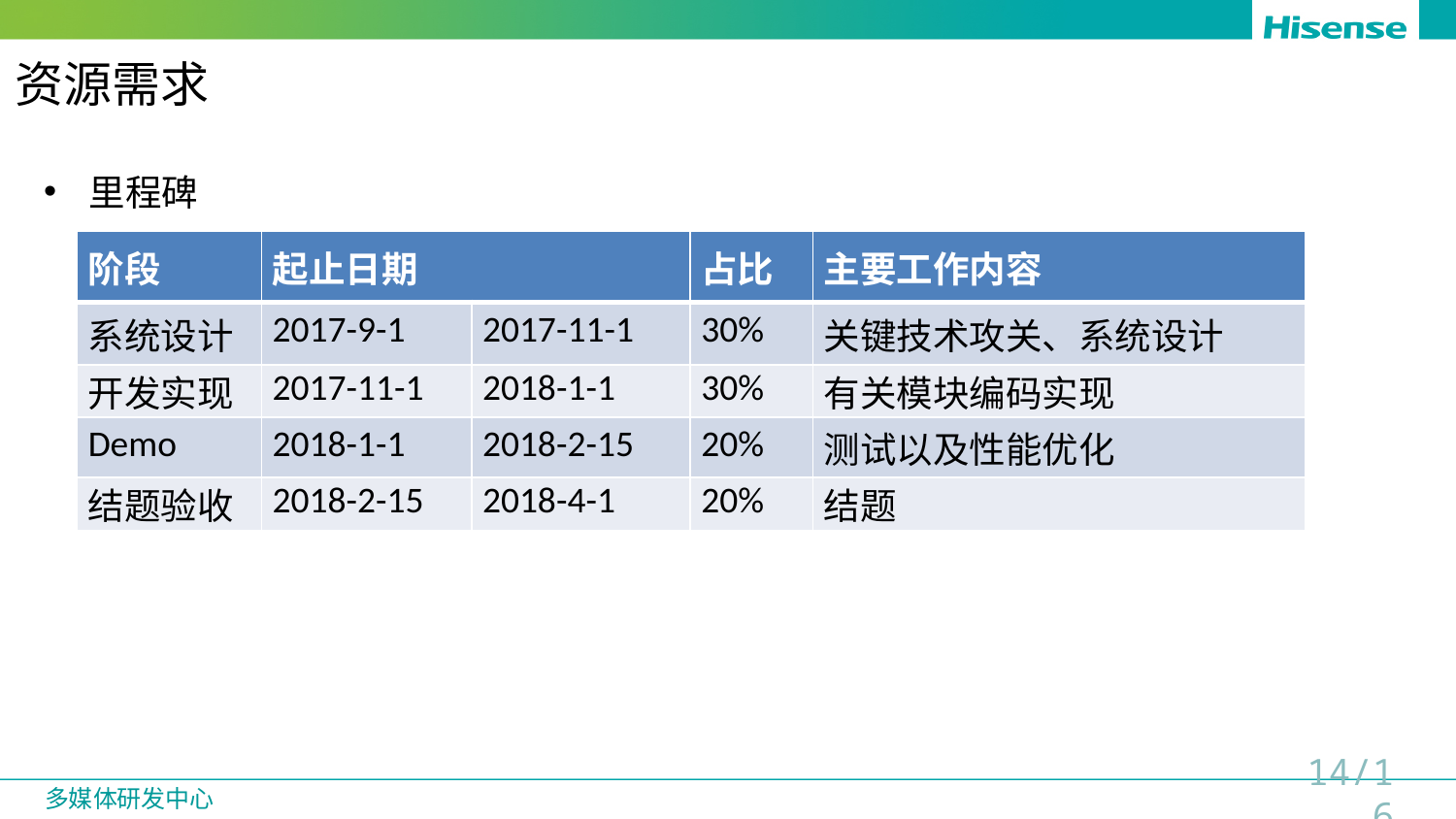

# 资源需求
里程碑
| 阶段 | 起止日期 |  | 占比 | 主要工作内容 |
| --- | --- | --- | --- | --- |
| 系统设计 | 2017-9-1 | 2017-11-1 | 30% | 关键技术攻关、系统设计 |
| 开发实现 | 2017-11-1 | 2018-1-1 | 30% | 有关模块编码实现 |
| Demo | 2018-1-1 | 2018-2-15 | 20% | 测试以及性能优化 |
| 结题验收 | 2018-2-15 | 2018-4-1 | 20% | 结题 |
14/16
多媒体研发中心